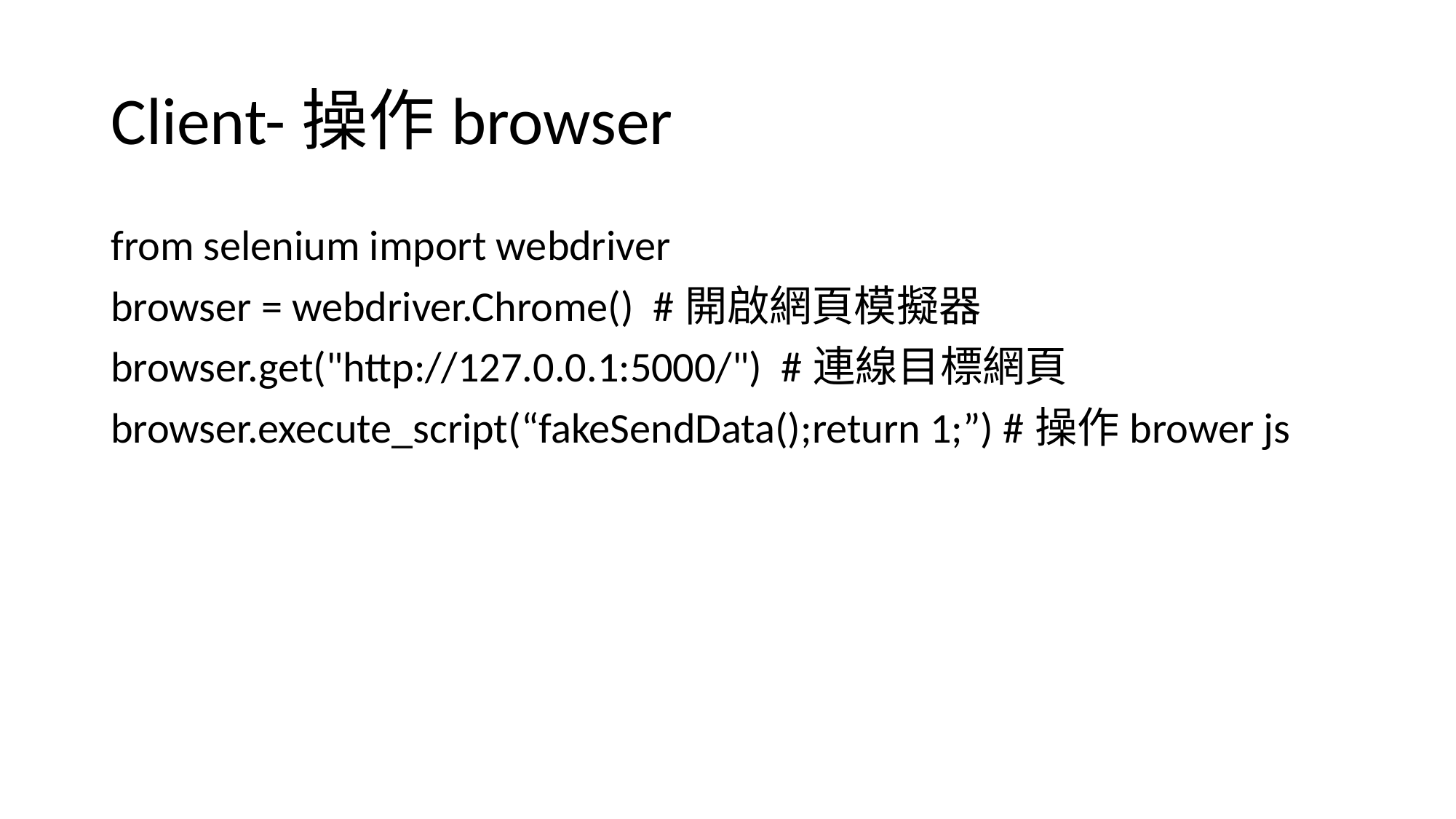

# Client-操作browser
from selenium import webdriver
browser = webdriver.Chrome()  #開啟網頁模擬器
browser.get("http://127.0.0.1:5000/")  #連線目標網頁
browser.execute_script(“fakeSendData();return 1;”) #操作brower js